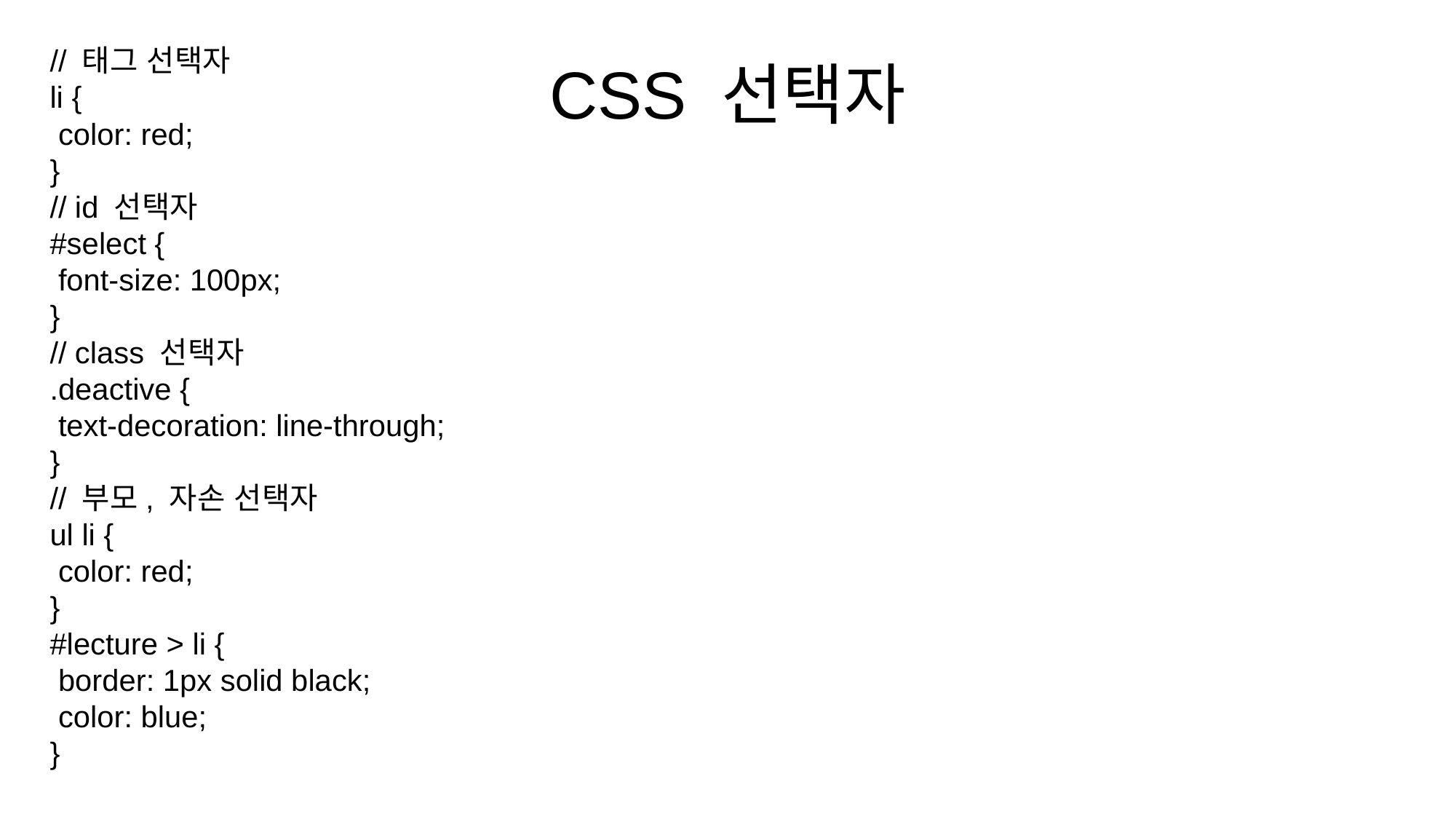

// 태그 선택자
li {
 color: red;
}
// id 선택자
#select {
 font-size: 100px;
}
// class 선택자
.deactive {
 text-decoration: line-through;
}
// 부모, 자손 선택자
ul li {
 color: red;
}
#lecture > li {
 border: 1px solid black;
 color: blue;
}
CSS 선택자